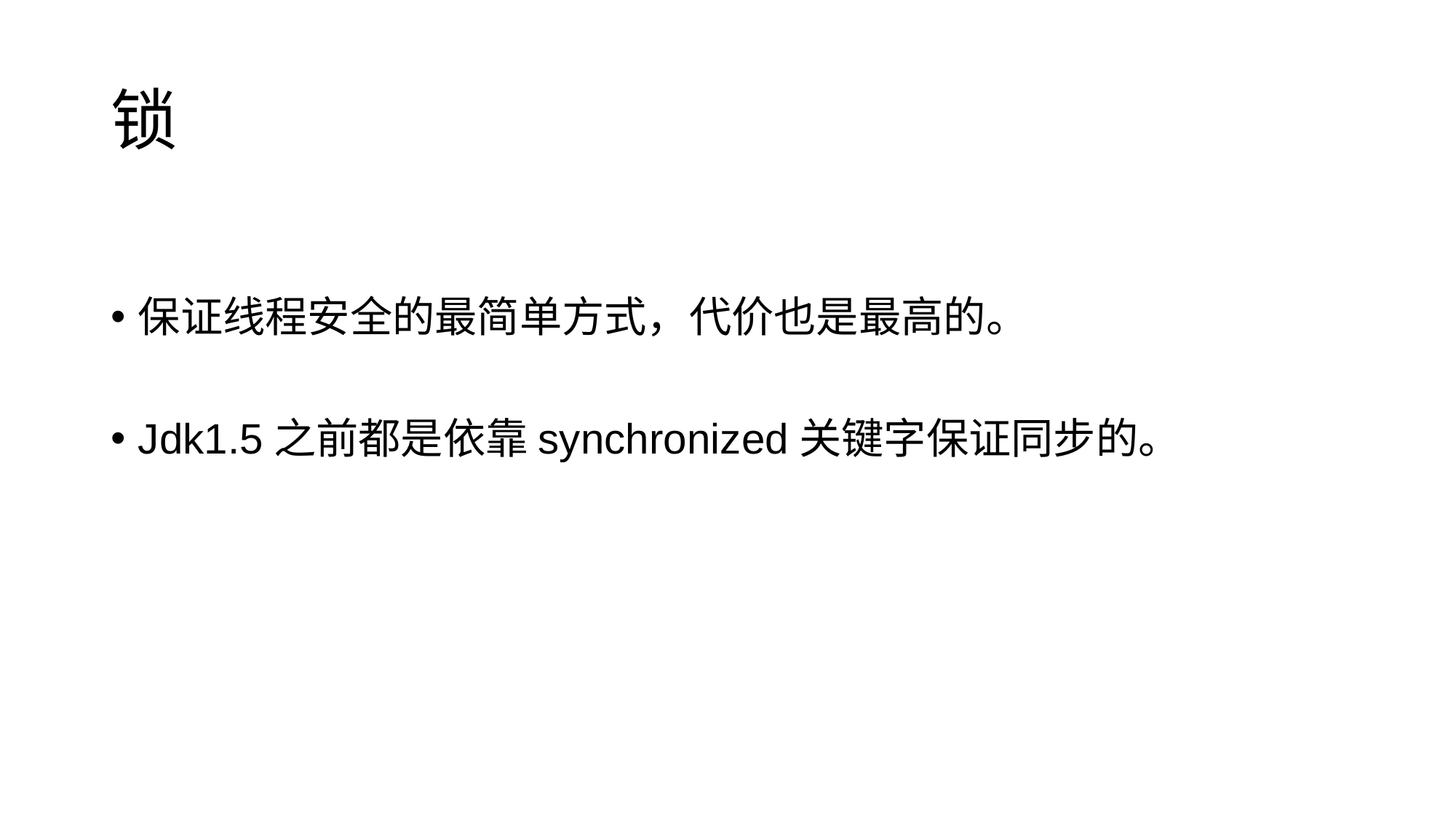

# 锁
保证线程安全的最简单方式，代价也是最高的。

Jdk1.5之前都是依靠synchronized关键字保证同步的。